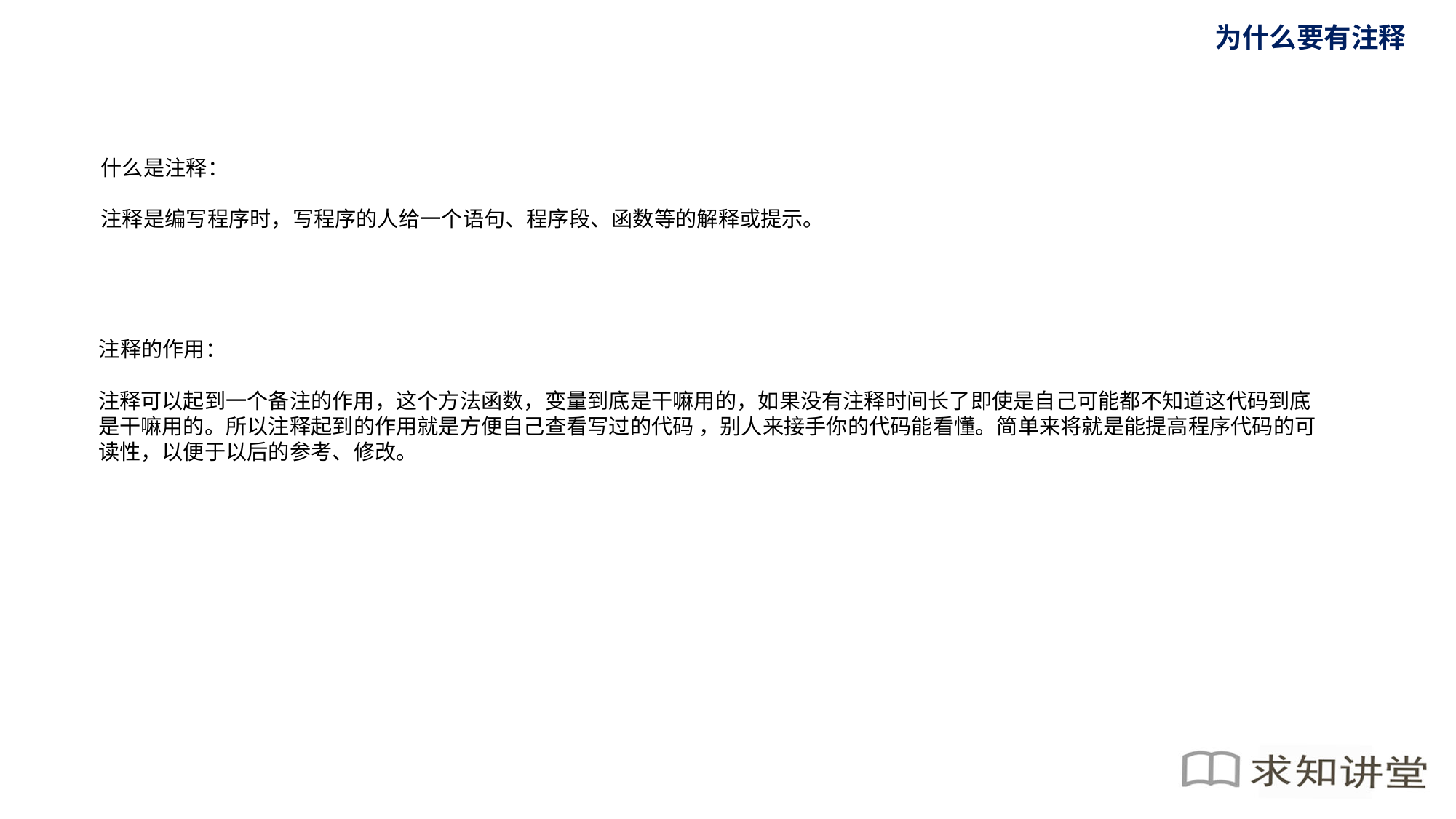

为什么要有注释
什么是注释：

注释是编写程序时，写程序的人给一个语句、程序段、函数等的解释或提示。
注释的作用：
注释可以起到一个备注的作用，这个方法函数，变量到底是干嘛用的，如果没有注释时间长了即使是自己可能都不知道这代码到底是干嘛用的。所以注释起到的作用就是方便自己查看写过的代码 ，别人来接手你的代码能看懂。简单来将就是能提高程序代码的可读性，以便于以后的参考、修改。